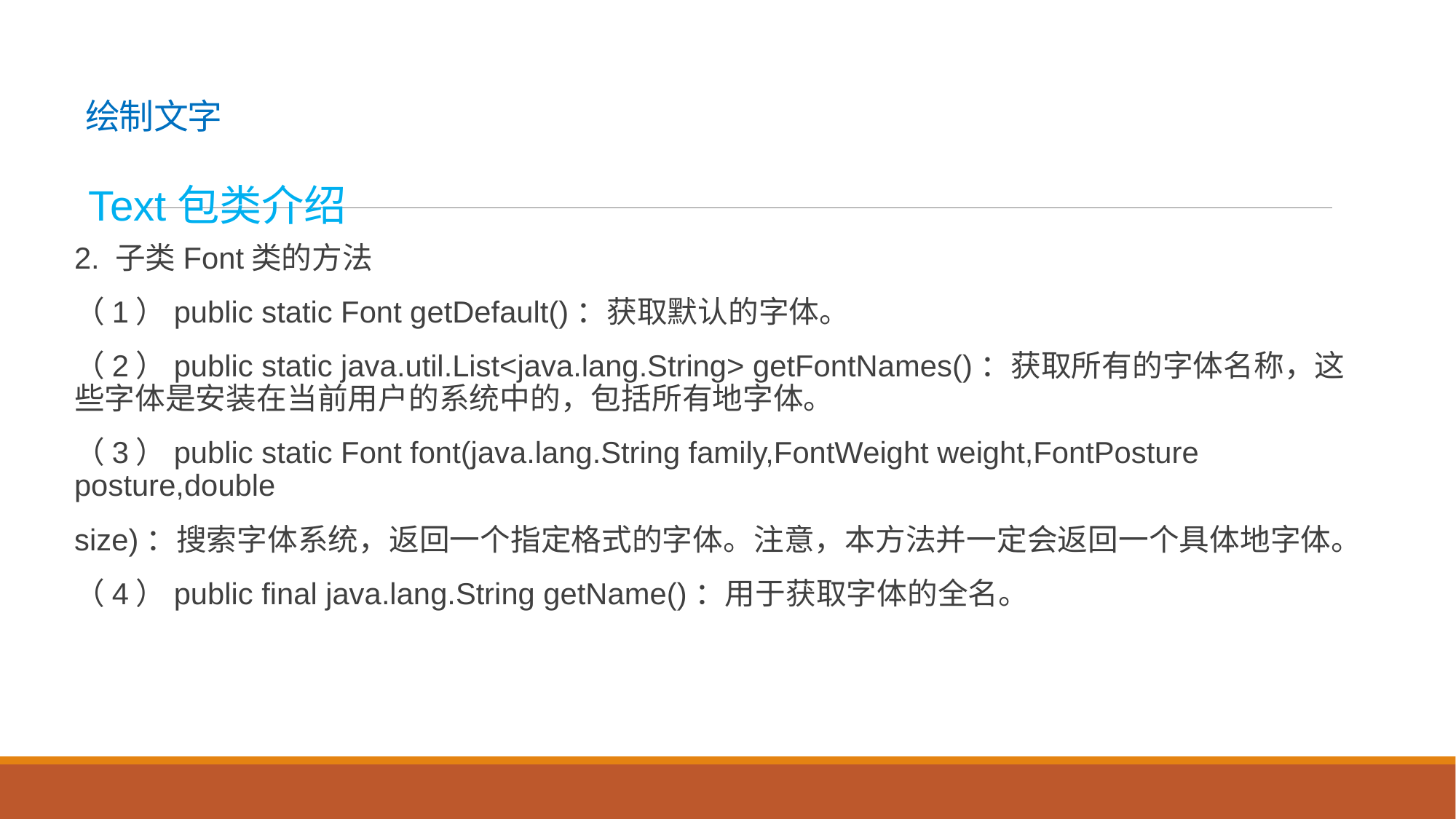

# 绘制文字
Text包类介绍
2. 子类Font类的方法
（1）public static Font getDefault()：获取默认的字体。
（2）public static java.util.List<java.lang.String> getFontNames()：获取所有的字体名称，这些字体是安装在当前用户的系统中的，包括所有地字体。
（3）public static Font font(java.lang.String family,FontWeight weight,FontPosture posture,double
size)：搜索字体系统，返回一个指定格式的字体。注意，本方法并一定会返回一个具体地字体。
（4）public final java.lang.String getName()：用于获取字体的全名。